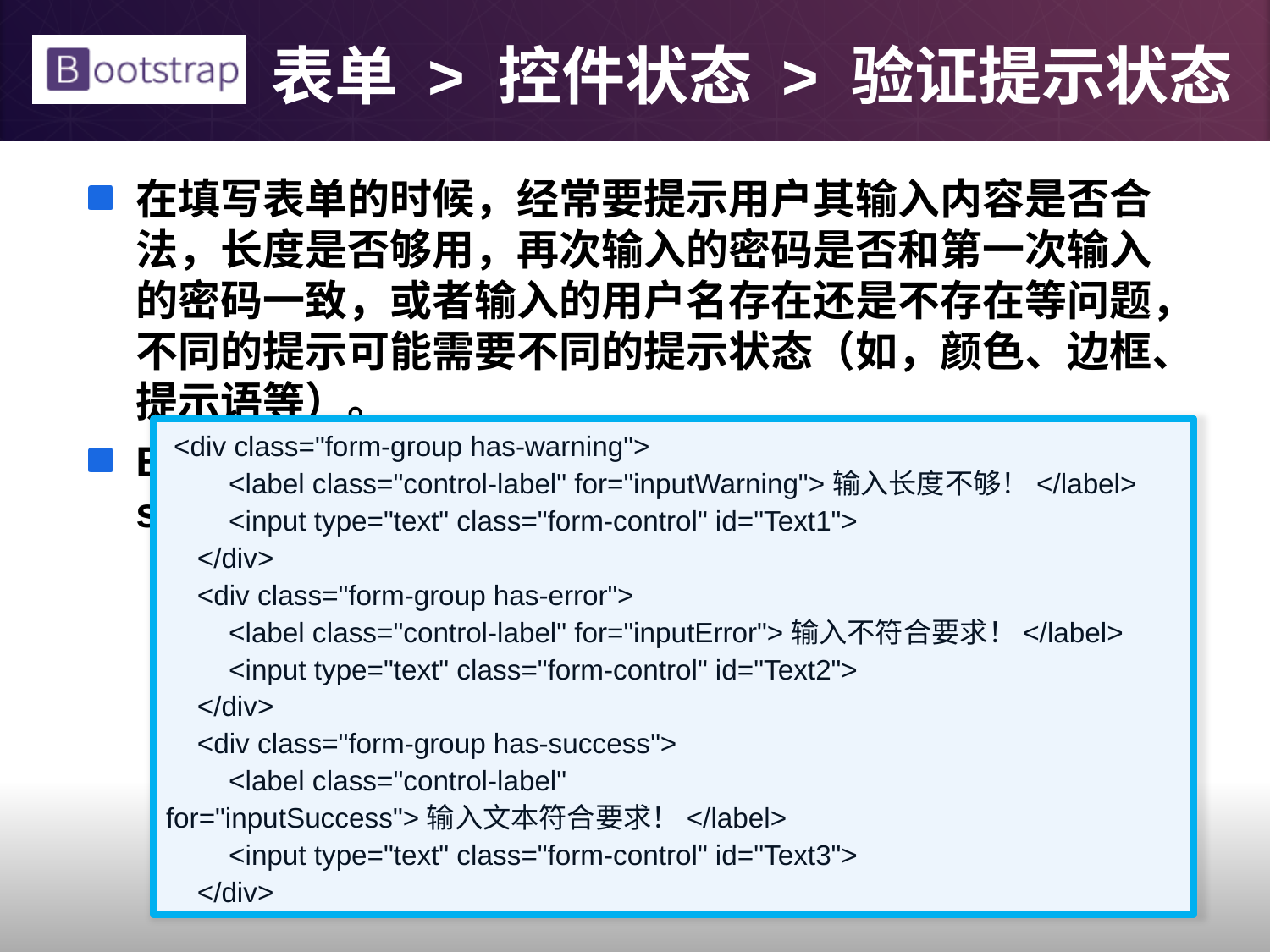

# 表单 > 控件状态 > 验证提示状态
在填写表单的时候，经常要提示用户其输入内容是否合法，长度是否够用，再次输入的密码是否和第一次输入的密码一致，或者输入的用户名存在还是不存在等问题，不同的提示可能需要不同的提示状态（如，颜色、边框、提示语等）。
Bootstrap提供了.has-warning、.has-error、.has-success三种样式用于分别表示警告（黄色）、错误（红色）、成功（绿色）语境的内容。代码如下：
 <div class="form-group has-warning">
        <label class="control-label" for="inputWarning">输入长度不够！</label>
        <input type="text" class="form-control" id="Text1">
    </div>
    <div class="form-group has-error">
        <label class="control-label" for="inputError">输入不符合要求！</label>
        <input type="text" class="form-control" id="Text2">
    </div>
    <div class="form-group has-success">
        <label class="control-label" for="inputSuccess">输入文本符合要求！</label>
        <input type="text" class="form-control" id="Text3">
    </div>